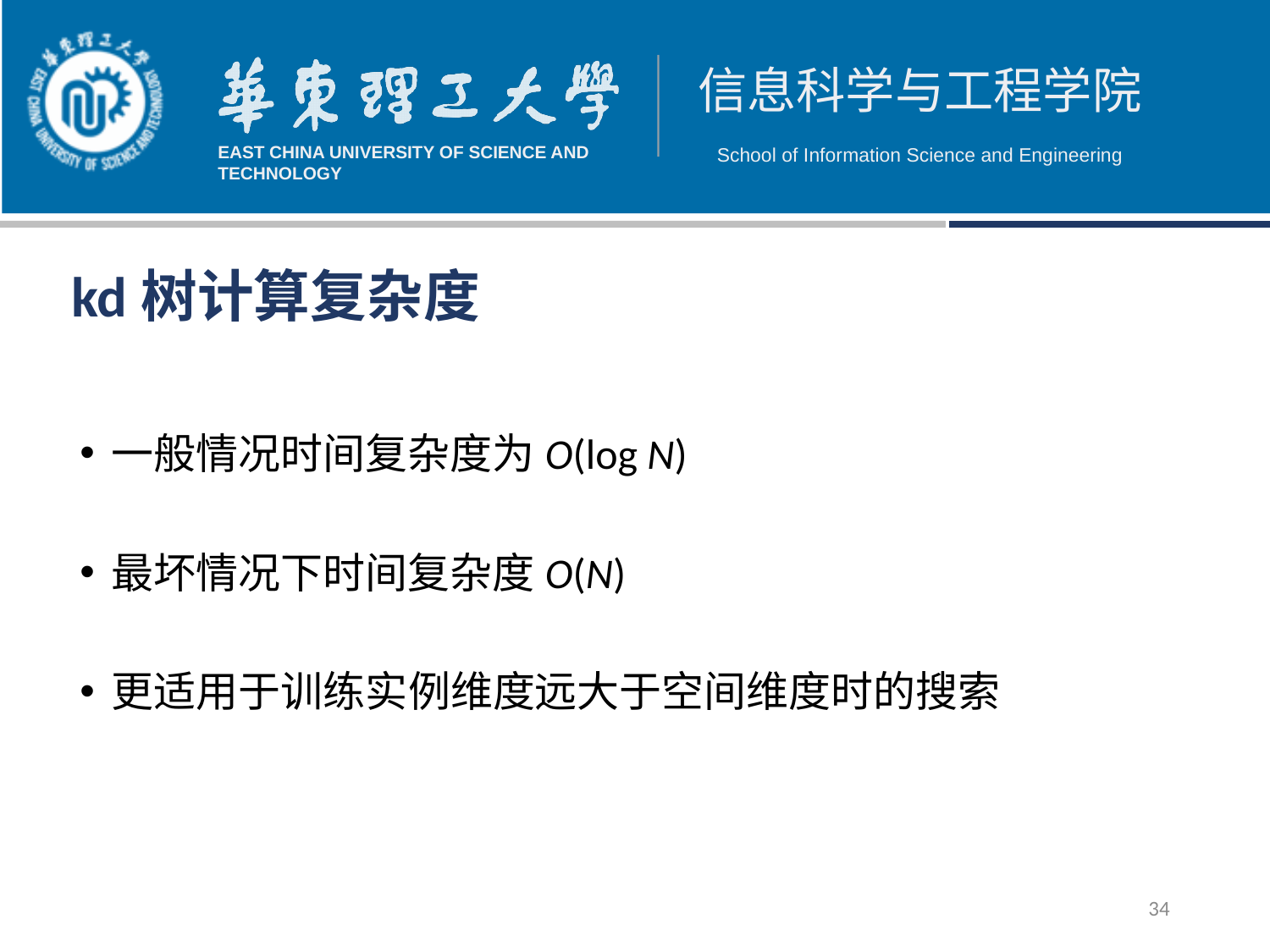

# kd树计算复杂度
一般情况时间复杂度为O(log N)
最坏情况下时间复杂度O(N)
更适用于训练实例维度远大于空间维度时的搜索
34